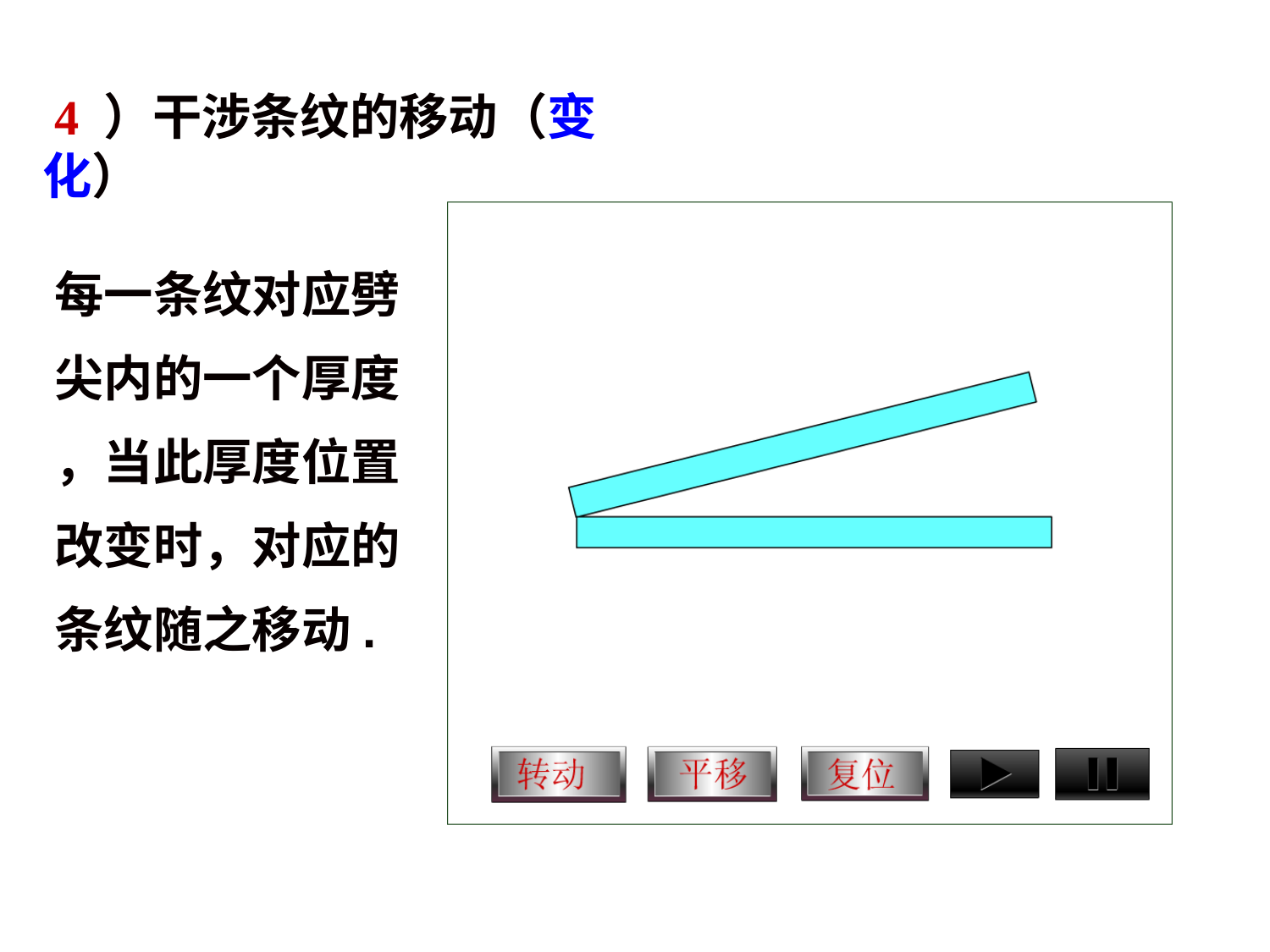

4 ）干涉条纹的移动（变化）

每一条纹对应劈
尖内的一个厚度
，当此厚度位置
改变时，对应的
条纹随之移动.